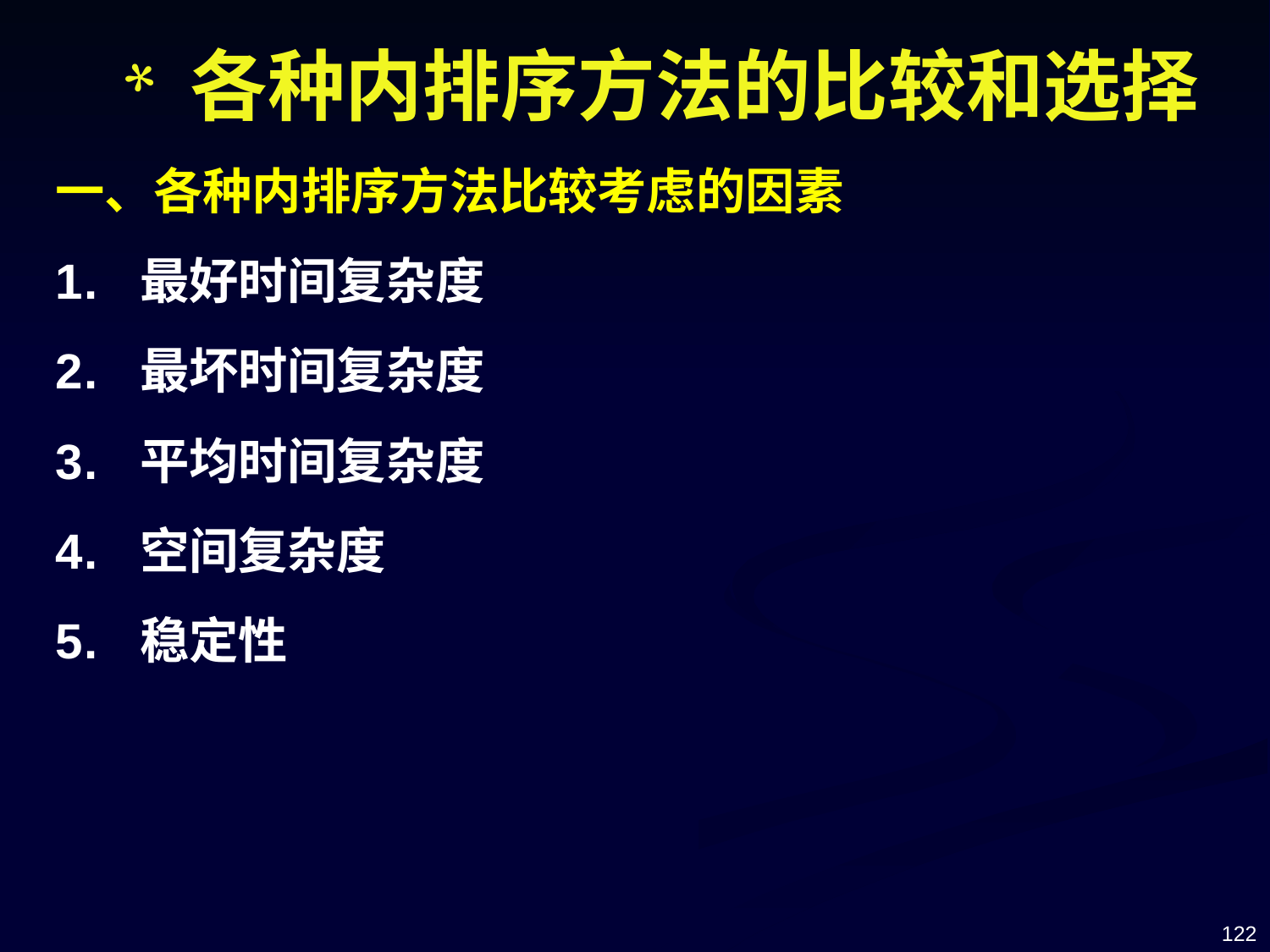

# * 各种内排序方法的比较和选择
一、各种内排序方法比较考虑的因素
最好时间复杂度
最坏时间复杂度
平均时间复杂度
空间复杂度
稳定性
122